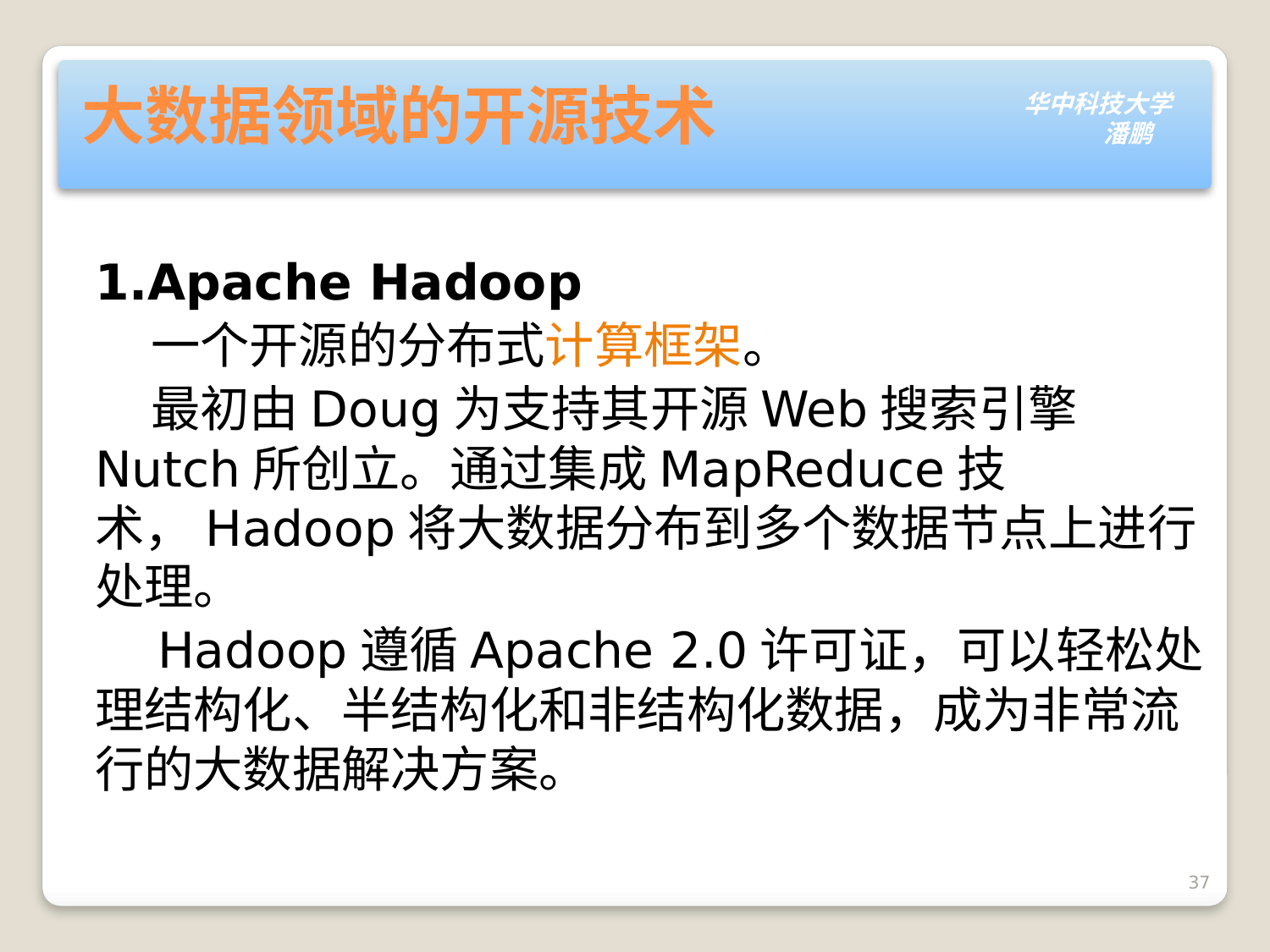

# 大数据领域的开源技术
1.Apache Hadoop
    一个开源的分布式计算框架。
    最初由Doug为支持其开源Web搜索引擎Nutch所创立。通过集成MapReduce技术，Hadoop将大数据分布到多个数据节点上进行处理。
    Hadoop遵循Apache 2.0许可证，可以轻松处理结构化、半结构化和非结构化数据，成为非常流行的大数据解决方案。
37